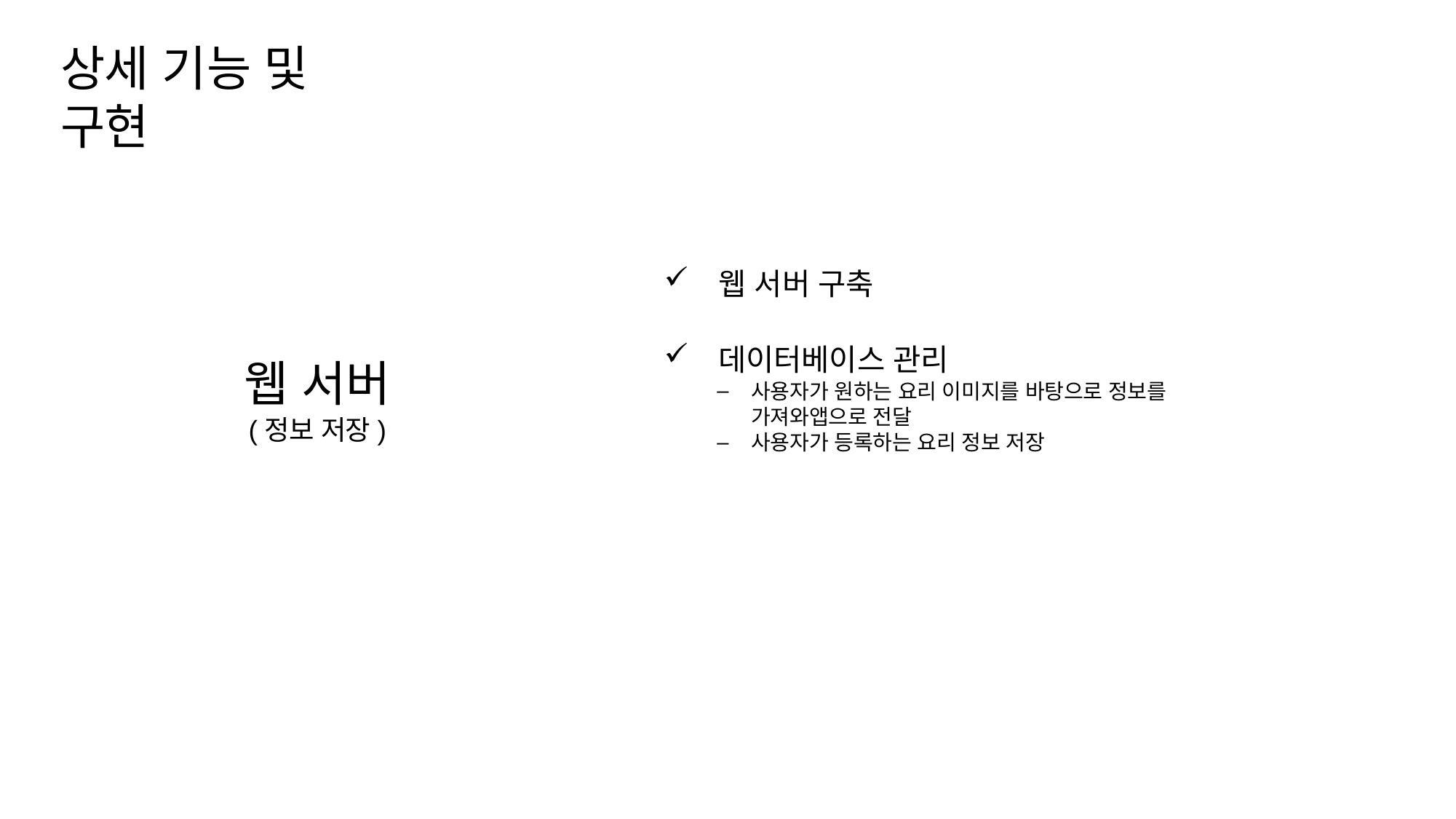

# 상세 기능 및 구현
웹 서버 구축

데이터베이스 관리
사용자가 원하는 요리 이미지를 바탕으로 정보를 가져와앱으로 전달
사용자가 등록하는 요리 정보 저장

웹 서버
(정보 저장)